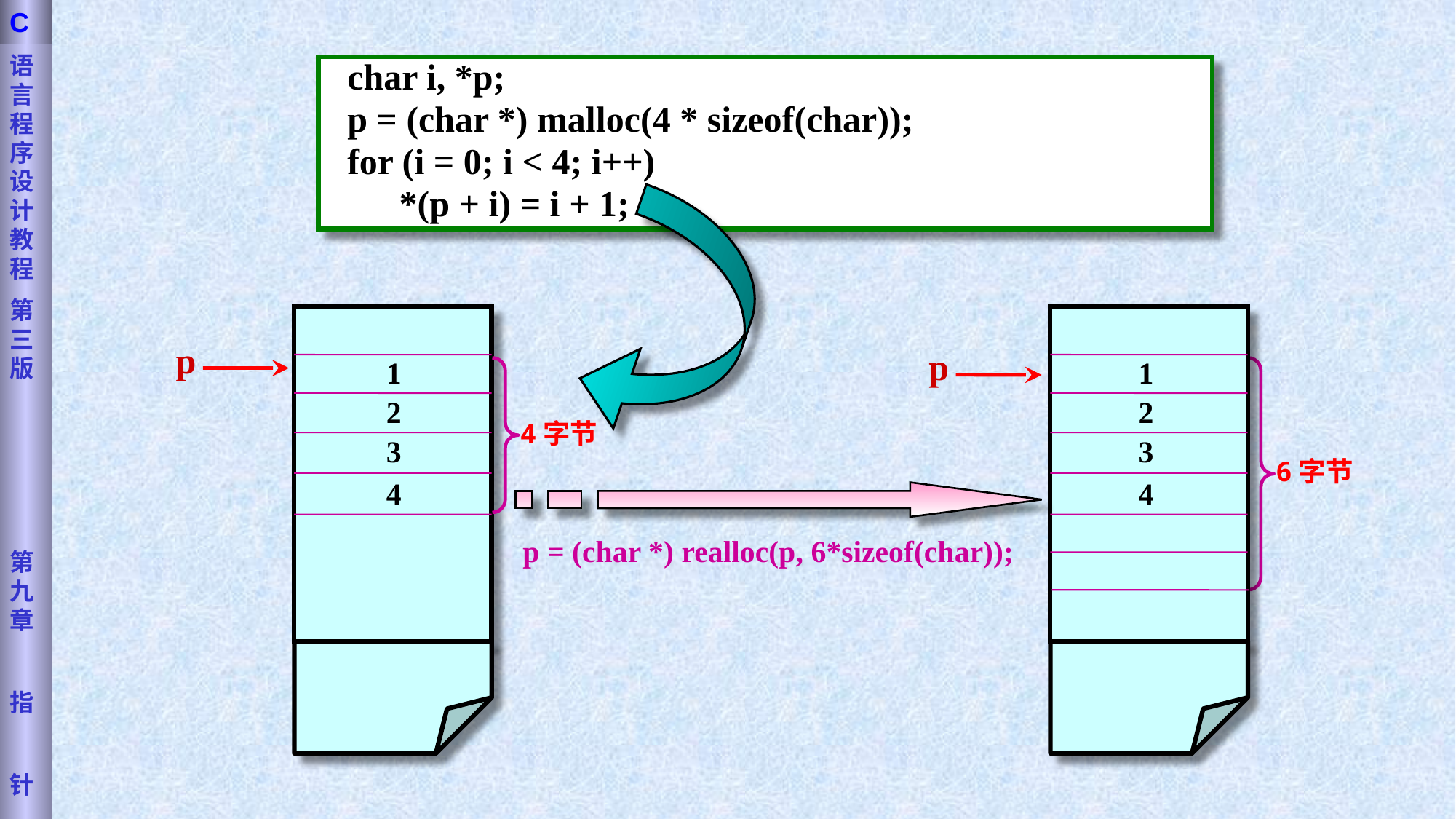

语言程序设计教程
第三版

第九章

指

针
C
  char i, *p;
  p = (char *) malloc(4 * sizeof(char));
  for (i = 0; i < 4; i++)
  　*(p + i) = i + 1;

1
2
3
4

1
2
3
4
p

p

4字节

6字节

p = (char *) realloc(p, 6*sizeof(char));